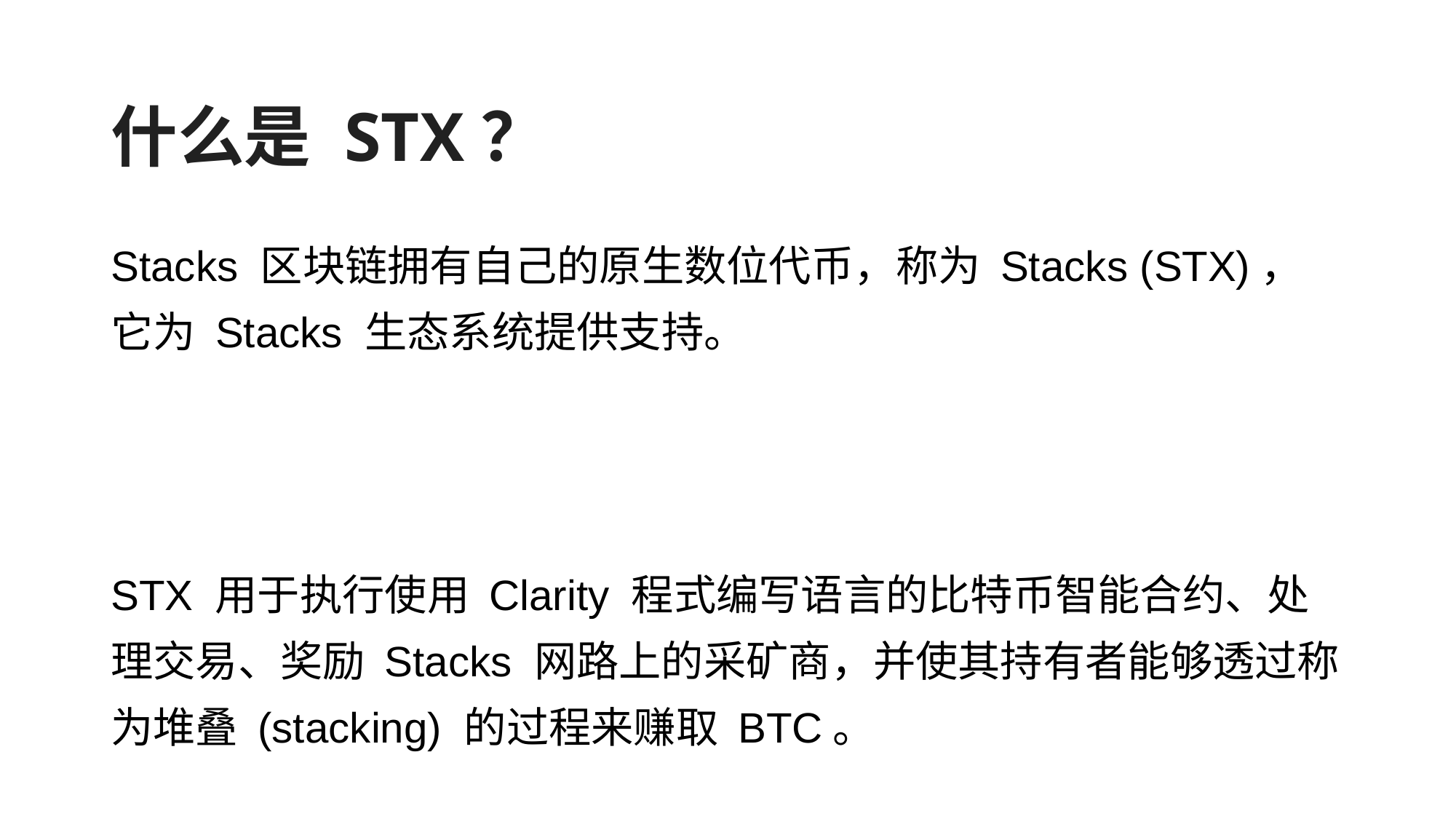

# 什么是 STX？
Stacks 区块链拥有自己的原生数位代币，称为 Stacks (STX)，它为 Stacks 生态系统提供支持。

STX 用于执行使用 Clarity 程式编写语言的比特币智能合约、处理交易、奖励 Stacks 网路上的采矿商，并使其持有者能够透过称为堆叠 (stacking) 的过程来赚取 BTC。